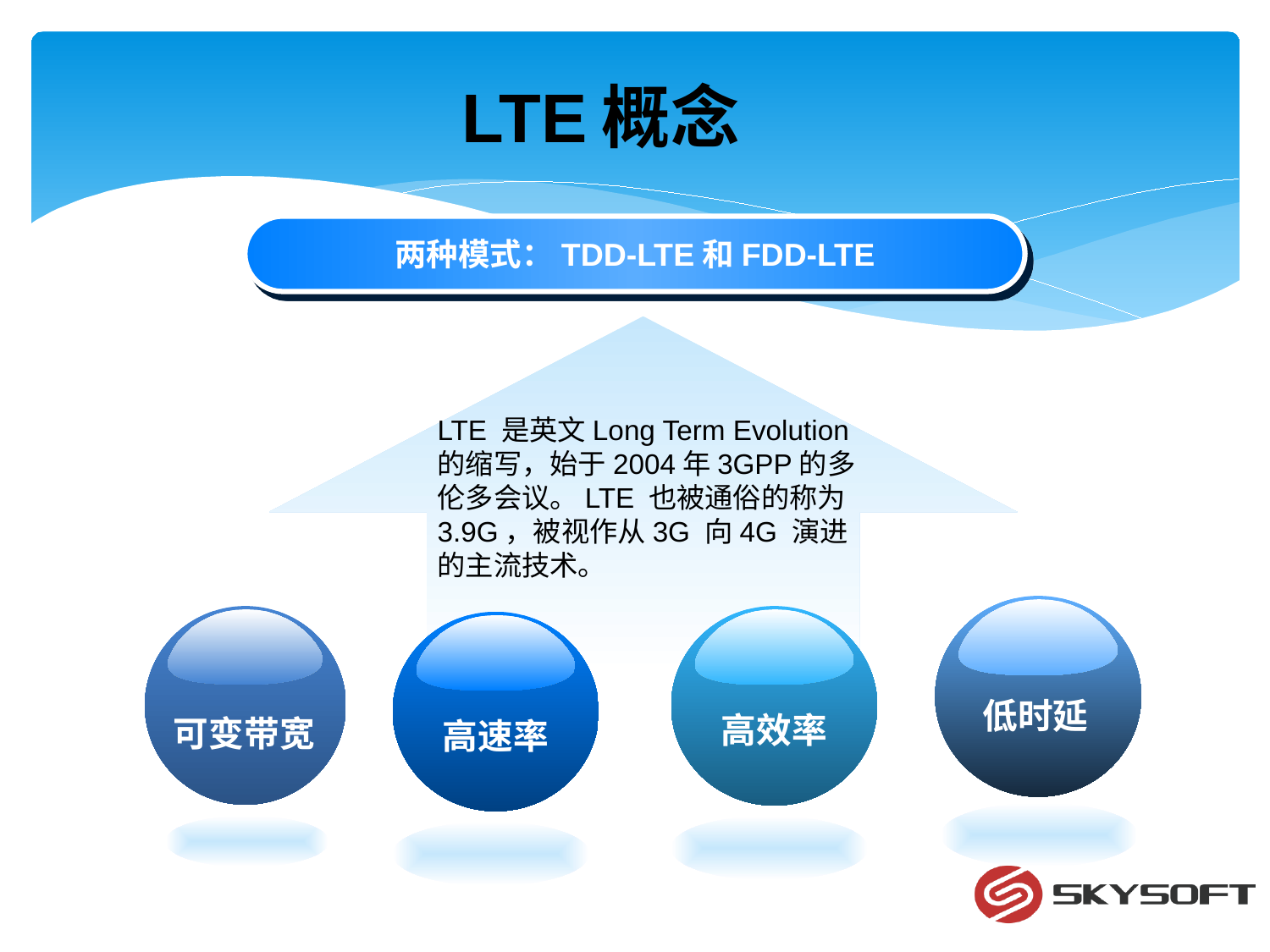

# LTE概念
两种模式：TDD-LTE和FDD-LTE

LTE 是英文Long Term Evolution 的缩写，始于2004年3GPP的多伦多会议。LTE 也被通俗的称为3.9G，被视作从3G 向4G 演进的主流技术。

低时延

可变带宽

高效率

高速率